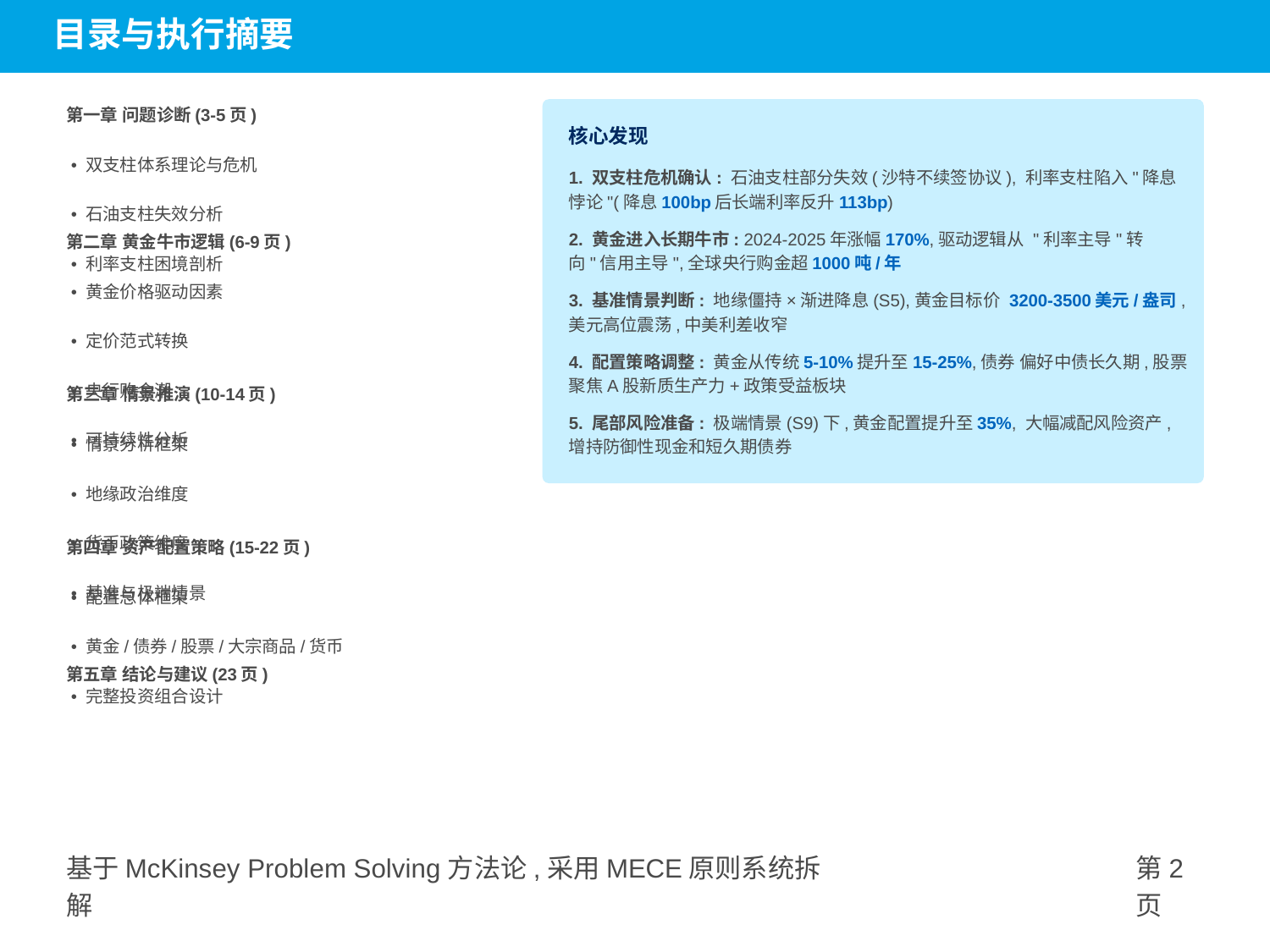

目录与执行摘要
第一章 问题诊断(3-5页)
 • 双支柱体系理论与危机
 • 石油支柱失效分析
 • 利率支柱困境剖析

核心发现
1. 双支柱危机确认: 石油支柱部分失效(沙特不续签协议), 利率支柱陷入"降息悖论"(降息100bp后长端利率反升113bp)
2. 黄金进入长期牛市: 2024-2025年涨幅170%,驱动逻辑从 "利率主导"转向"信用主导",全球央行购金超1000吨/年
第二章 黄金牛市逻辑(6-9页)
 • 黄金价格驱动因素
 • 定价范式转换
 • 央行购金潮
 • 可持续性分析
3. 基准情景判断: 地缘僵持×渐进降息(S5),黄金目标价 3200-3500美元/盎司,美元高位震荡,中美利差收窄
4. 配置策略调整: 黄金从传统5-10%提升至15-25%,债券 偏好中债长久期,股票聚焦A股新质生产力+政策受益板块
第三章 情景推演(10-14页)
 • 情景分析框架
 • 地缘政治维度
 • 货币政策维度
 • 基准与极端情景
5. 尾部风险准备: 极端情景(S9)下,黄金配置提升至35%, 大幅减配风险资产,增持防御性现金和短久期债券
第四章 资产配置策略(15-22页)
 • 配置总体框架
 • 黄金/债券/股票/大宗商品/货币
 • 完整投资组合设计
第五章 结论与建议(23页)
基于McKinsey Problem Solving方法论,采用MECE原则系统拆解
第2页